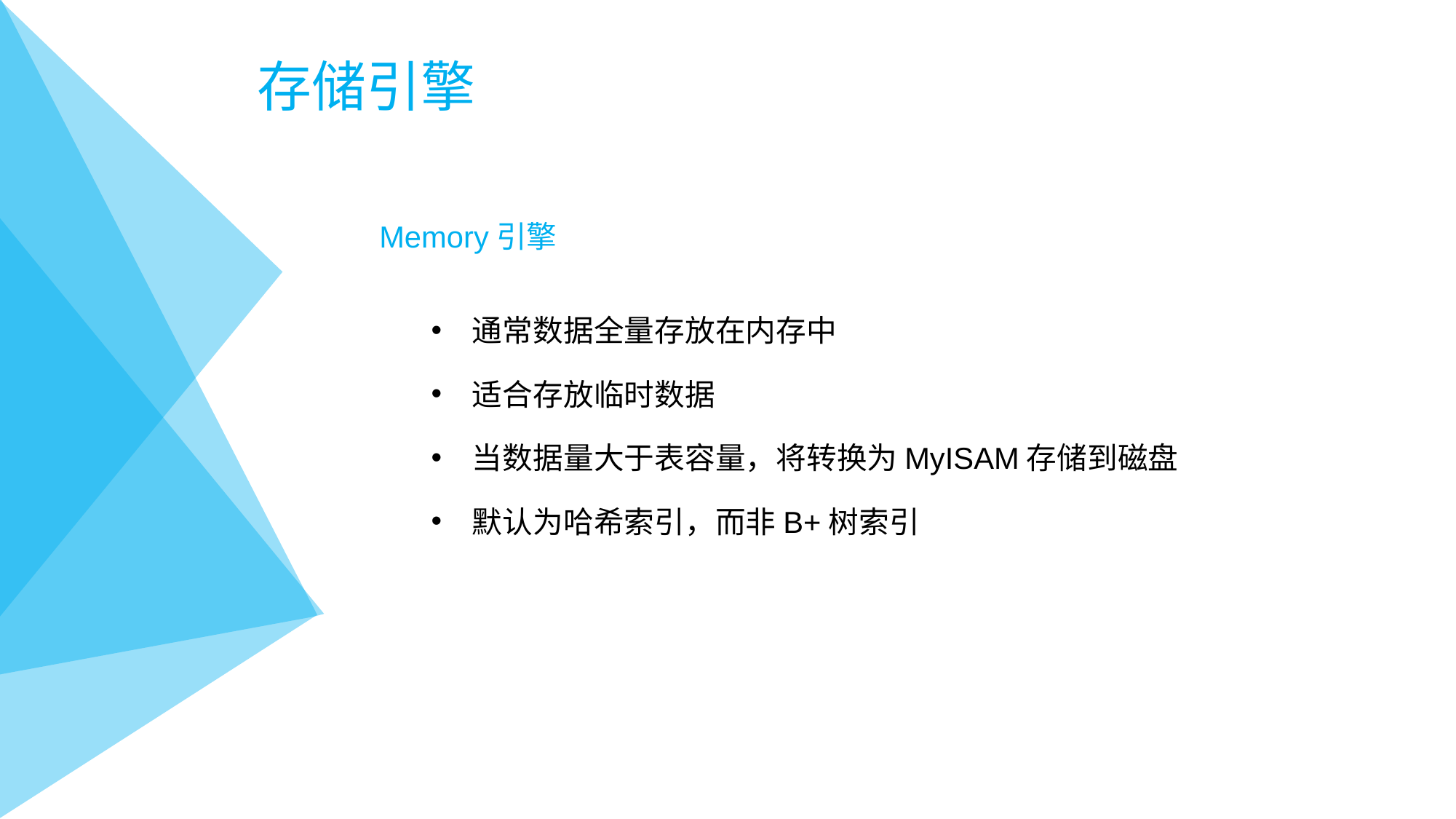

# 存储引擎
Memory引擎

通常数据全量存放在内存中
适合存放临时数据
当数据量大于表容量，将转换为MyISAM存储到磁盘
默认为哈希索引，而非B+树索引